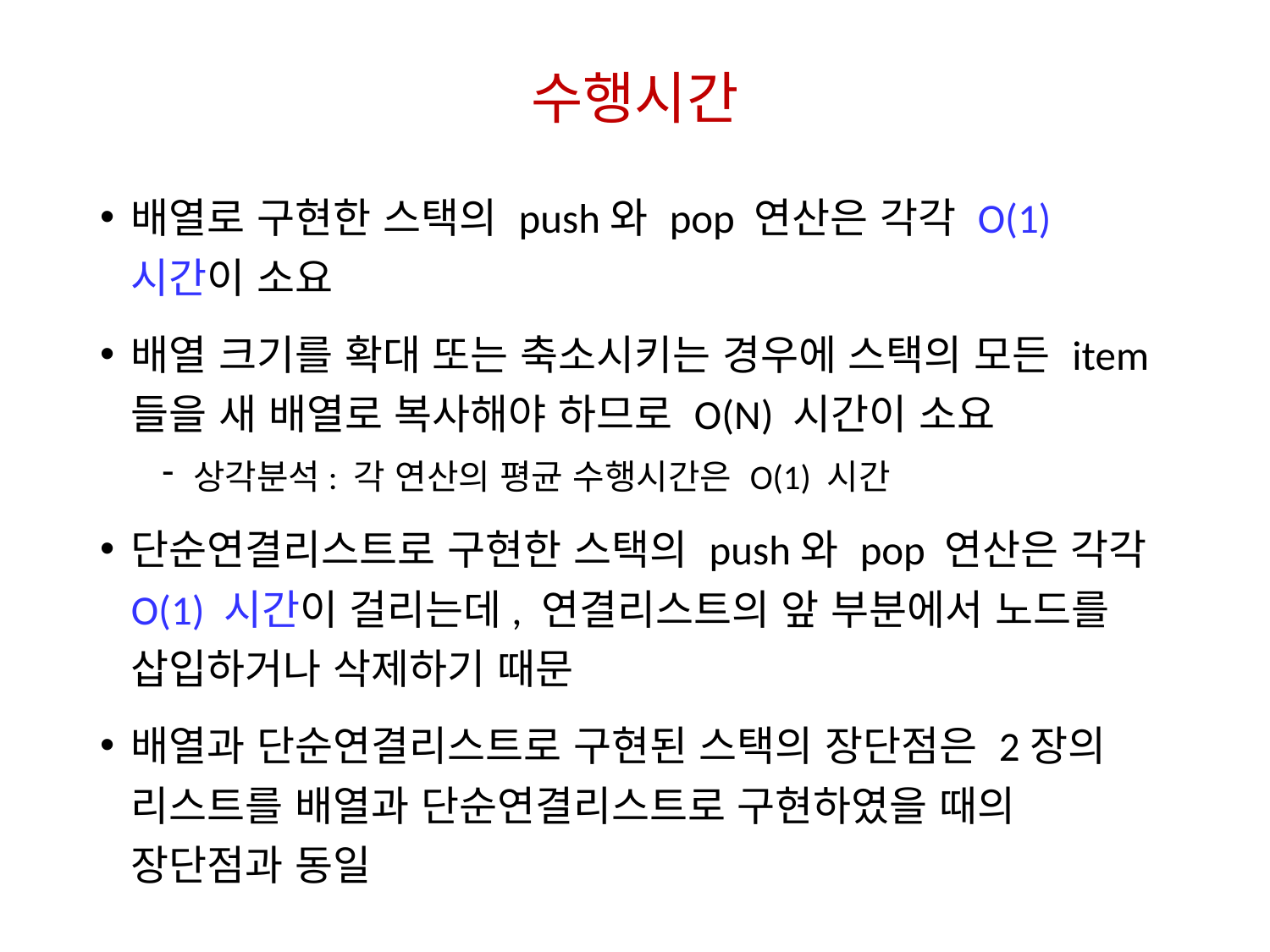

# 수행시간
배열로 구현한 스택의 push와 pop 연산은 각각 O(1) 시간이 소요
배열 크기를 확대 또는 축소시키는 경우에 스택의 모든 item들을 새 배열로 복사해야 하므로 O(N) 시간이 소요
상각분석: 각 연산의 평균 수행시간은 O(1) 시간
단순연결리스트로 구현한 스택의 push와 pop 연산은 각각 O(1) 시간이 걸리는데, 연결리스트의 앞 부분에서 노드를 삽입하거나 삭제하기 때문
배열과 단순연결리스트로 구현된 스택의 장단점은 2장의 리스트를 배열과 단순연결리스트로 구현하였을 때의 장단점과 동일